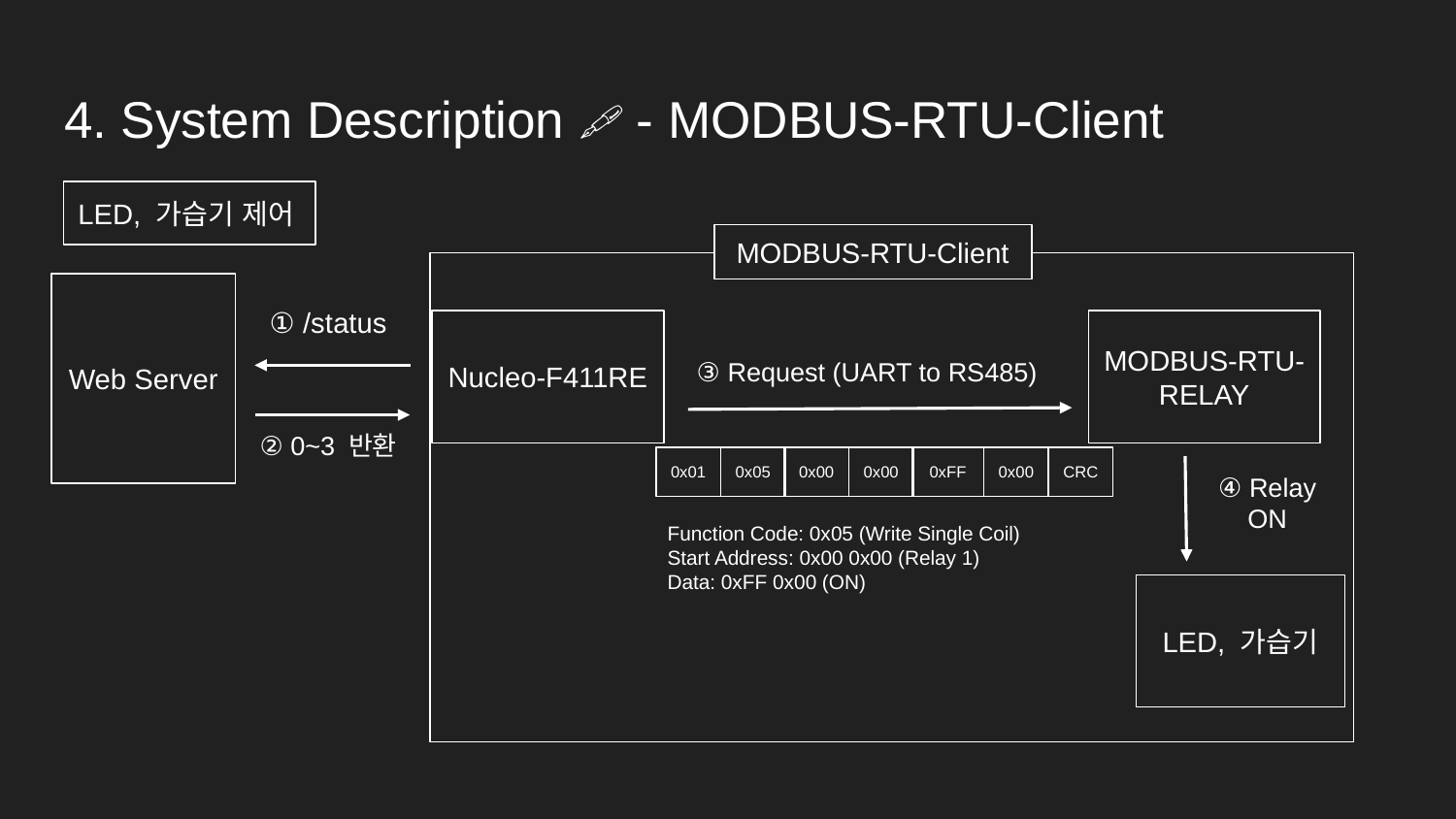

# 4. System Description 🖋 - MODBUS-RTU-Client
LED, 가습기 제어
MODBUS-RTU-Client

Web Server
① /status
Nucleo-F411RE
MODBUS-RTU-
RELAY
③ Request (UART to RS485)
② 0~3 반환
0x01
0x05
0x00
0x00
0x00
0xFF
CRC
④ Relay ON
Function Code: 0x05 (Write Single Coil)
Start Address: 0x00 0x00 (Relay 1)
Data: 0xFF 0x00 (ON)
LED, 가습기